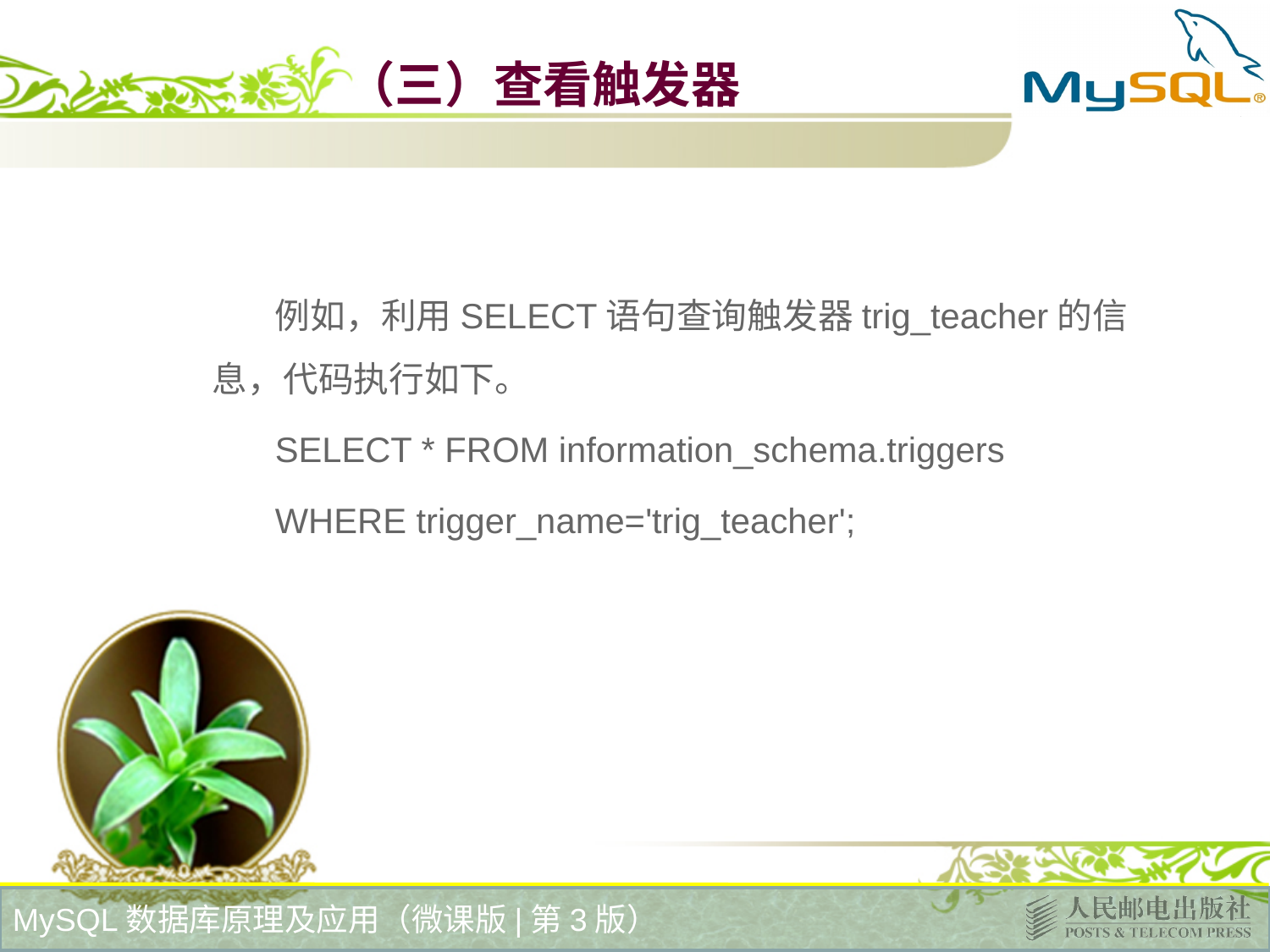

# （三）查看触发器
例如，利用SELECT语句查询触发器trig_teacher的信息，代码执行如下。
SELECT * FROM information_schema.triggers
WHERE trigger_name='trig_teacher';